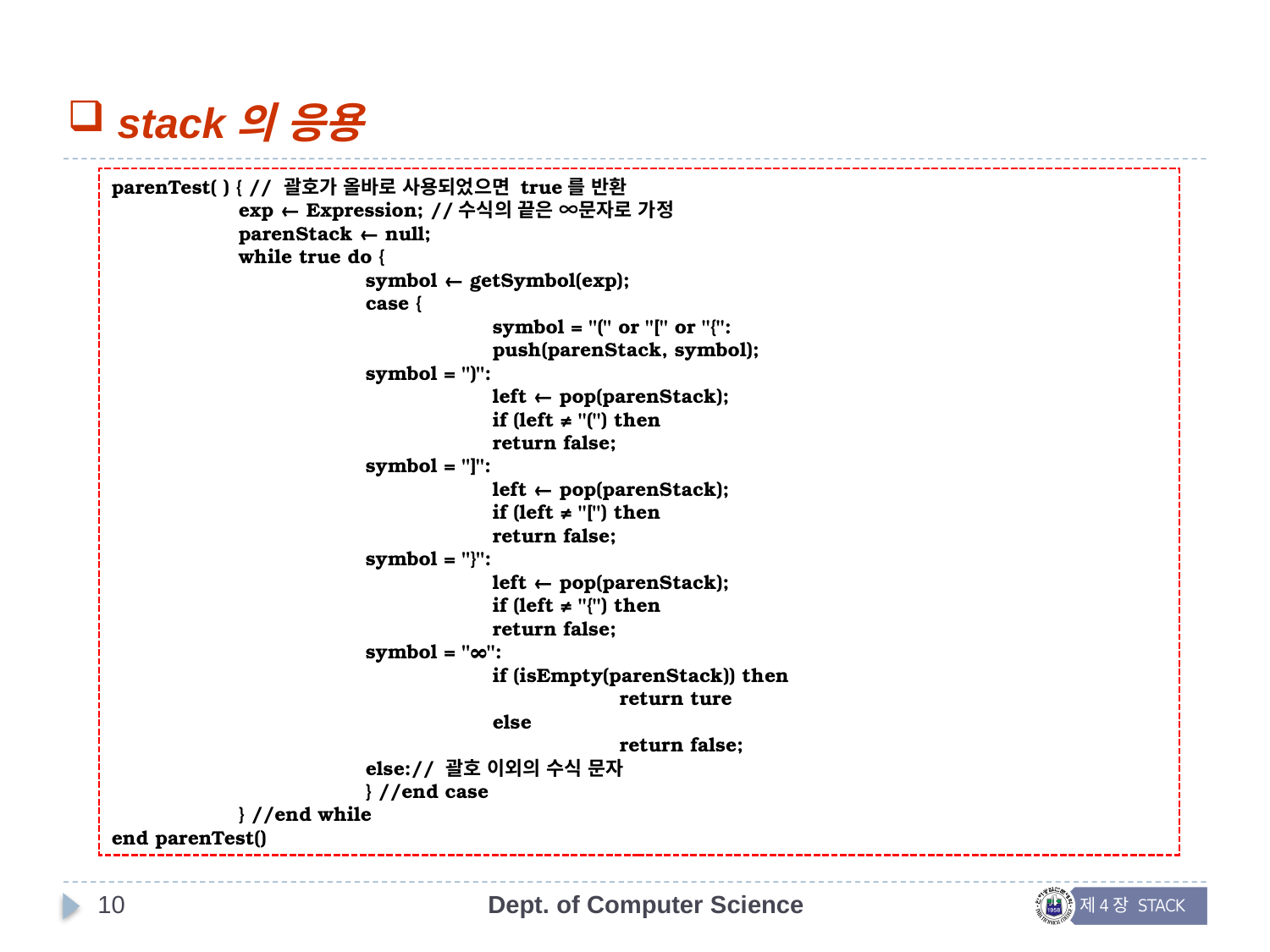

stack의 응용
parenTest( ) { // 괄호가 올바로 사용되었으면 true를 반환
	exp ← Expression; //수식의 끝은 ∞문자로 가정
	parenStack ← null;
	while true do {
		symbol ← getSymbol(exp);
		case {
			symbol = "(" or "[" or "{":
			push(parenStack, symbol);
		symbol = ")":
			left ← pop(parenStack);
			if (left ≠ "(") then
			return false;
		symbol = "]":
			left ← pop(parenStack);
			if (left ≠ "[") then
			return false;
		symbol = "}":
			left ← pop(parenStack);
			if (left ≠ "{") then
			return false;
		symbol = "∞":
			if (isEmpty(parenStack)) then
				return ture
			else
				return false;
		else:// 괄호 이외의 수식 문자
		} //end case
	} //end while
end parenTest()
수식의 괄호 검사 C 프로그램

10
Dept. of Computer Science